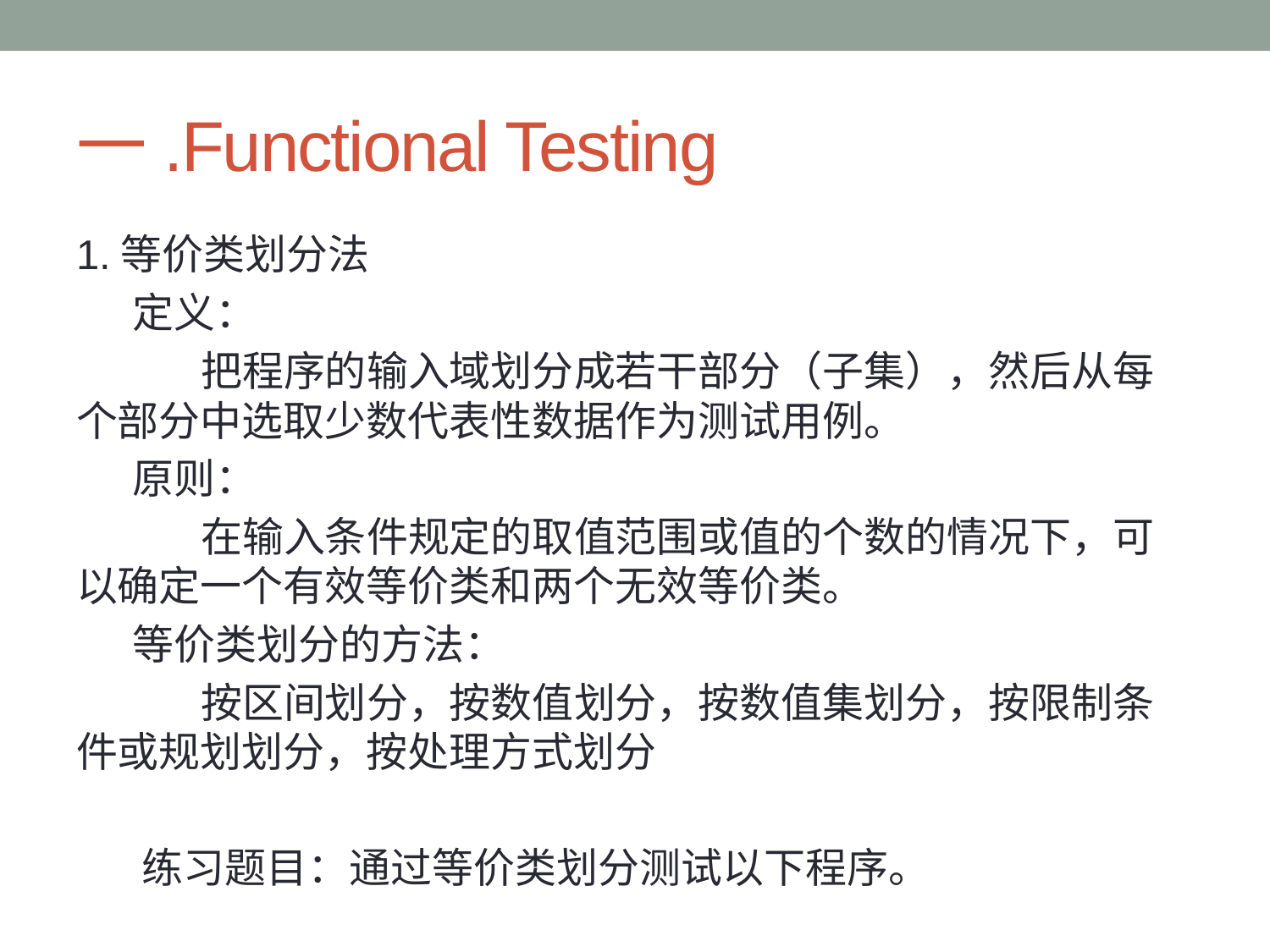

# 一.Functional Testing
1.等价类划分法
     定义：
	把程序的输入域划分成若干部分（子集），然后从每个部分中选取少数代表性数据作为测试用例。
     原则：
	在输入条件规定的取值范围或值的个数的情况下，可以确定一个有效等价类和两个无效等价类。
     等价类划分的方法：
	按区间划分，按数值划分，按数值集划分，按限制条件或规划划分，按处理方式划分

      练习题目：通过等价类划分测试以下程序。